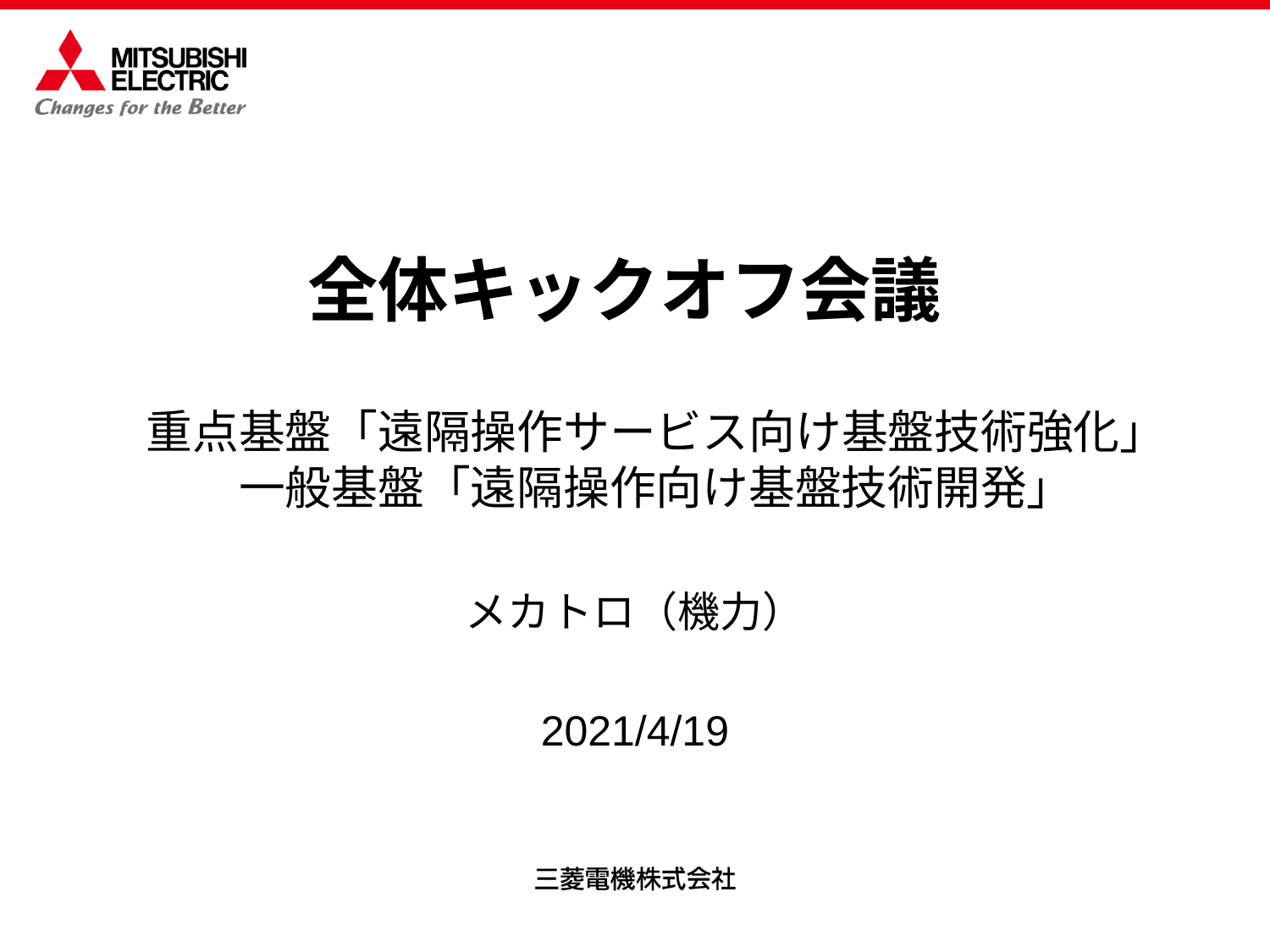

# 全体キックオフ会議
重点基盤「遠隔操作サービス向け基盤技術強化」
一般基盤「遠隔操作向け基盤技術開発」
メカトロ（機力）

2021/4/19